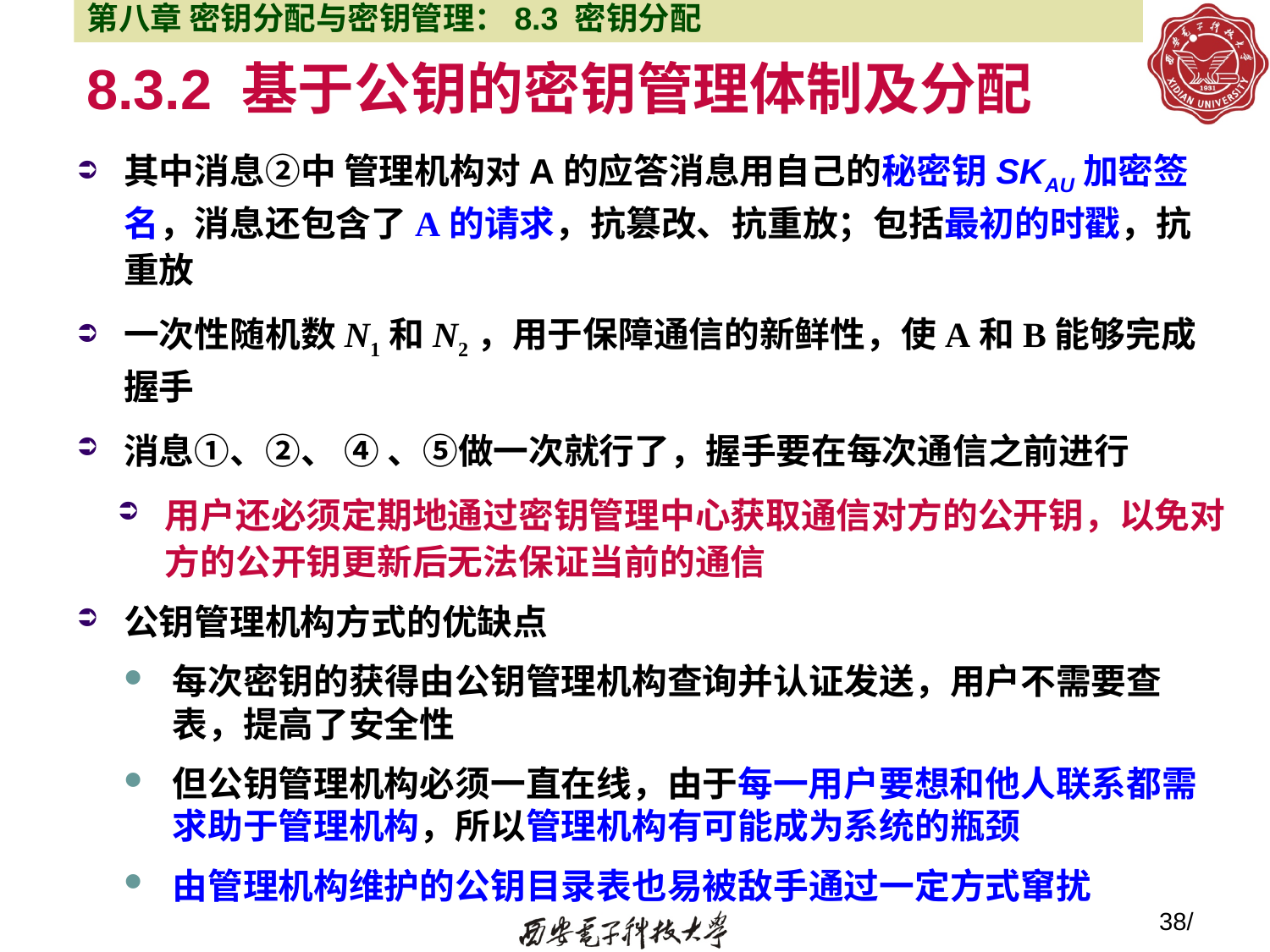

第八章 密钥分配与密钥管理：8.3 密钥分配
# 8.3.2 基于公钥的密钥管理体制及分配
其中消息②中 管理机构对A的应答消息用自己的秘密钥SKAU加密签名，消息还包含了A的请求，抗篡改、抗重放；包括最初的时戳，抗重放
一次性随机数N1和N2，用于保障通信的新鲜性，使A和B能够完成握手
消息①、②、 ④ 、⑤做一次就行了，握手要在每次通信之前进行
用户还必须定期地通过密钥管理中心获取通信对方的公开钥，以免对方的公开钥更新后无法保证当前的通信
公钥管理机构方式的优缺点
每次密钥的获得由公钥管理机构查询并认证发送，用户不需要查表，提高了安全性
但公钥管理机构必须一直在线，由于每一用户要想和他人联系都需求助于管理机构，所以管理机构有可能成为系统的瓶颈
由管理机构维护的公钥目录表也易被敌手通过一定方式窜扰
38/